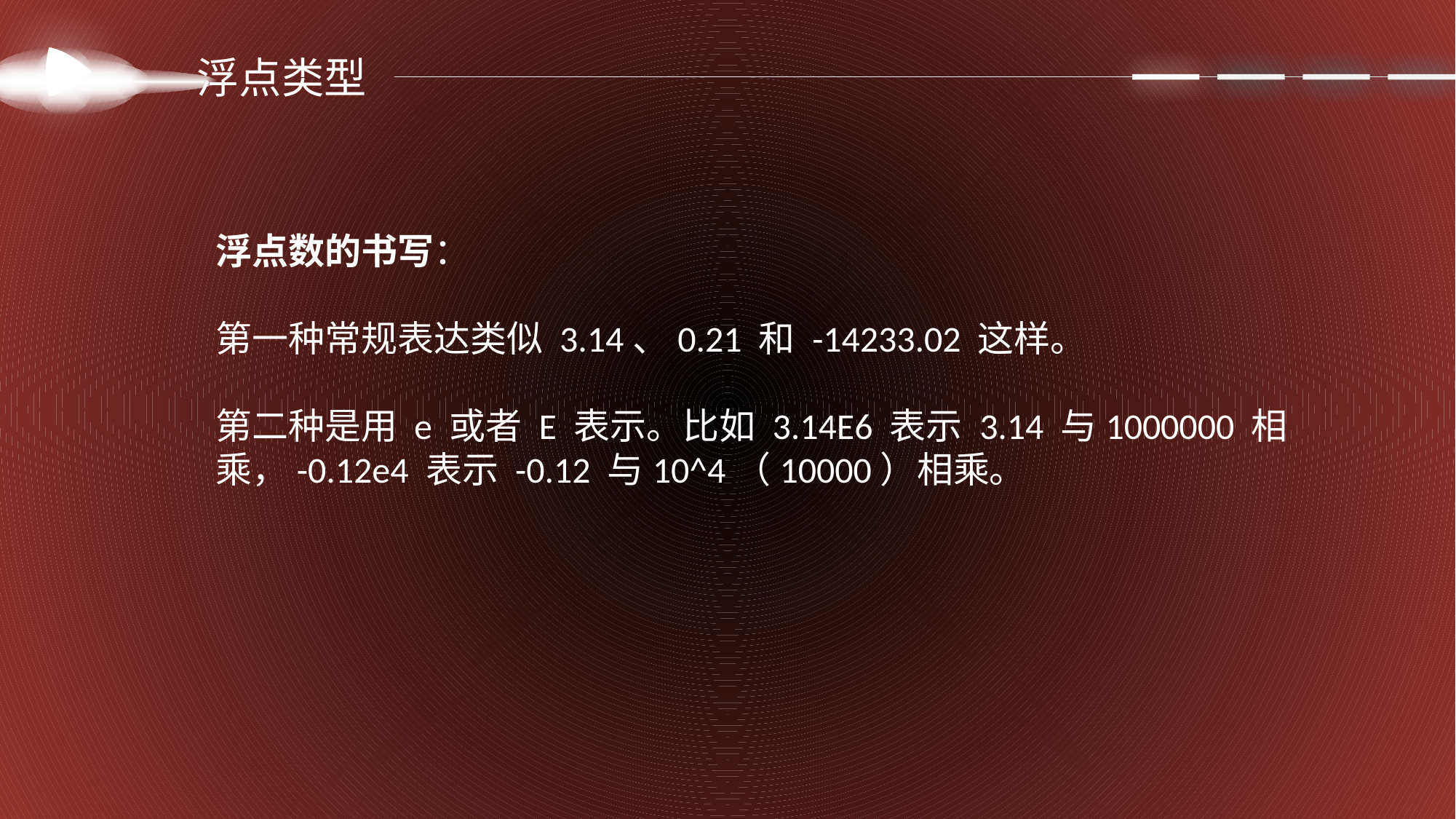

浮点类型

浮点数的书写：

第一种常规表达类似 3.14、0.21 和 -14233.02 这样。

第二种是用 e 或者 E 表示。比如 3.14E6 表示 3.14 与1000000 相乘，-0.12e4 表示 -0.12 与10^4（10000）相乘。